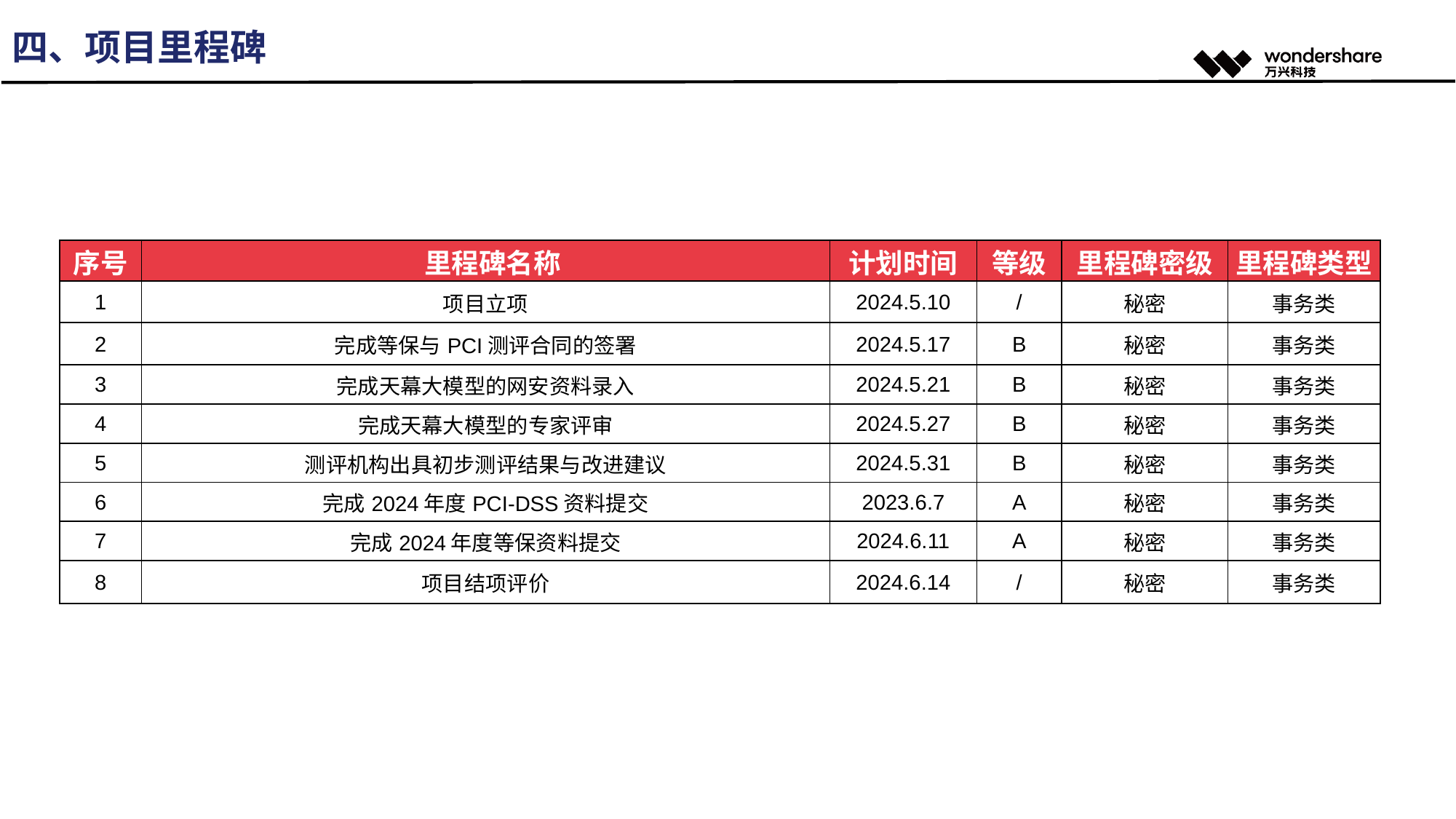

四、项目里程碑
| 序号 | 里程碑名称 | 计划时间 | 等级 | 里程碑密级 | 里程碑类型 |
| --- | --- | --- | --- | --- | --- |
| 1 | 项目立项 | 2024.5.10 | / | 秘密 | 事务类 |
| 2 | 完成等保与PCI测评合同的签署 | 2024.5.17 | B | 秘密 | 事务类 |
| 3 | 完成天幕大模型的网安资料录入 | 2024.5.21 | B | 秘密 | 事务类 |
| 4 | 完成天幕大模型的专家评审 | 2024.5.27 | B | 秘密 | 事务类 |
| 5 | 测评机构出具初步测评结果与改进建议 | 2024.5.31 | B | 秘密 | 事务类 |
| 6 | 完成2024年度PCI-DSS资料提交 | 2023.6.7 | A | 秘密 | 事务类 |
| 7 | 完成2024年度等保资料提交 | 2024.6.11 | A | 秘密 | 事务类 |
| 8 | 项目结项评价 | 2024.6.14 | / | 秘密 | 事务类 |